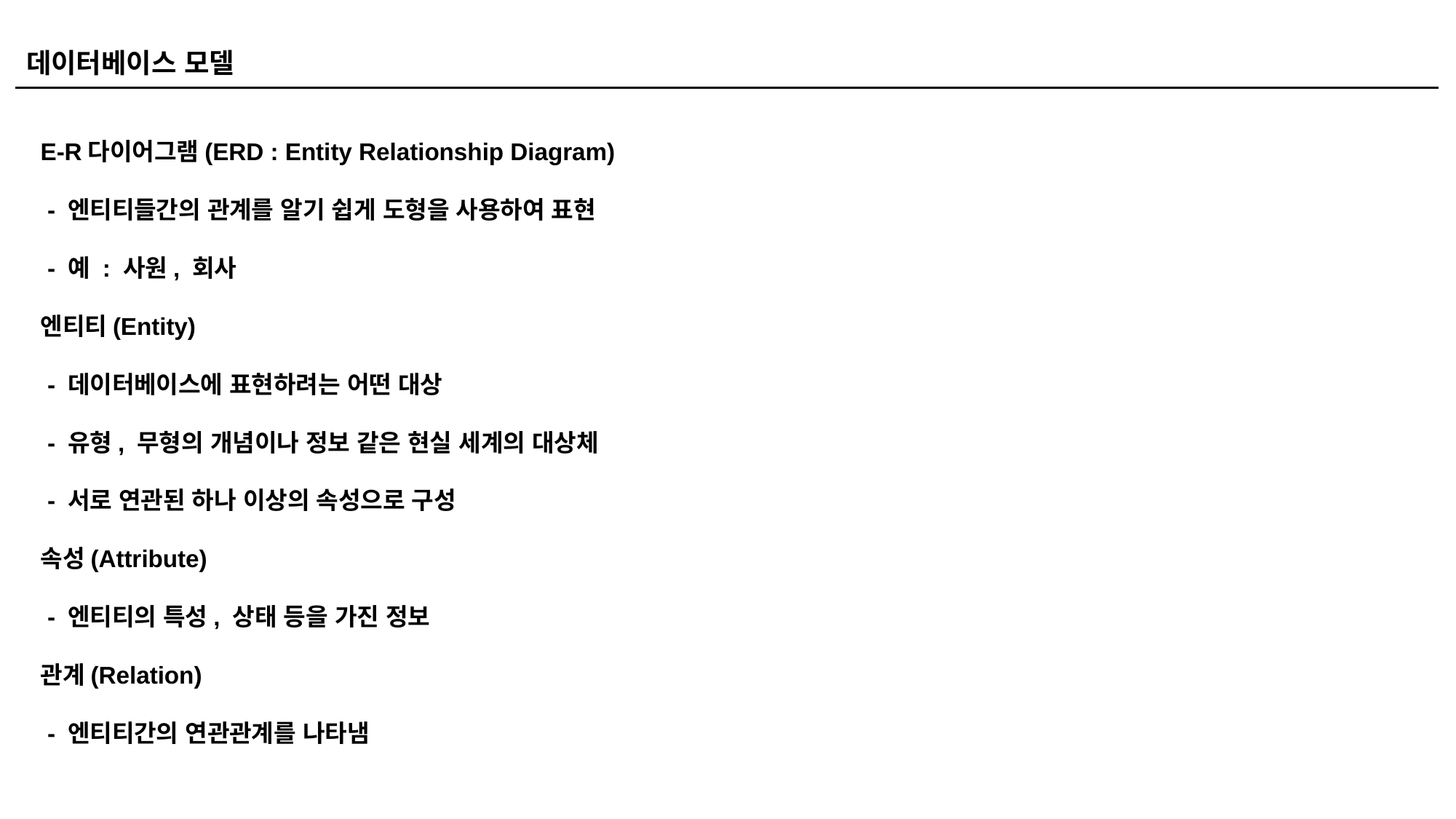

데이터베이스 모델
E-R다이어그램(ERD : Entity Relationship Diagram)
 - 엔티티들간의 관계를 알기 쉽게 도형을 사용하여 표현
 - 예 : 사원, 회사
엔티티(Entity)
 - 데이터베이스에 표현하려는 어떤 대상
 - 유형, 무형의 개념이나 정보 같은 현실 세계의 대상체
 - 서로 연관된 하나 이상의 속성으로 구성
속성(Attribute)
 - 엔티티의 특성, 상태 등을 가진 정보
관계(Relation)
 - 엔티티간의 연관관계를 나타냄